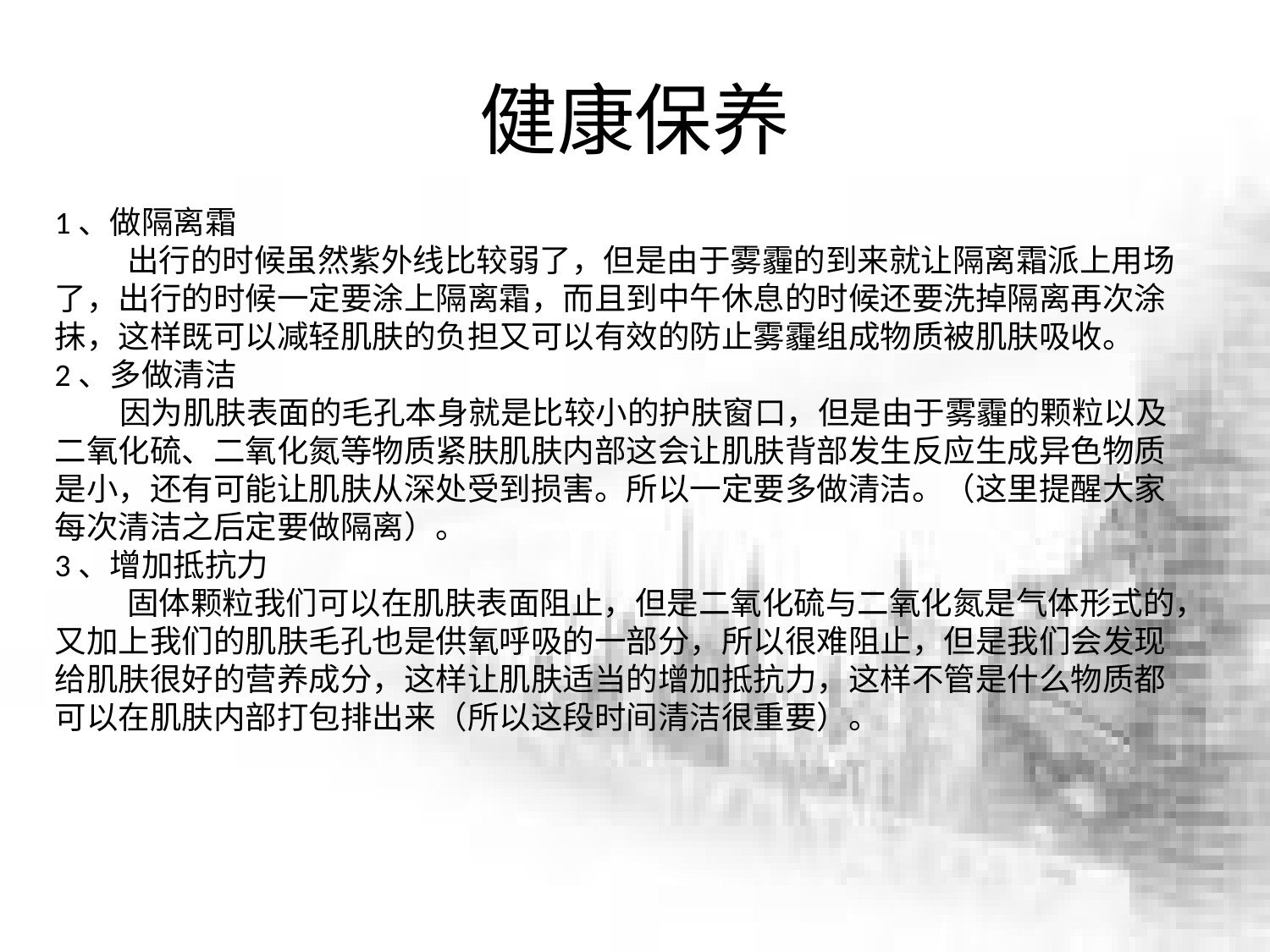

# 健康保养
1、做隔离霜
         出行的时候虽然紫外线比较弱了，但是由于雾霾的到来就让隔离霜派上用场了，出行的时候一定要涂上隔离霜，而且到中午休息的时候还要洗掉隔离再次涂抹，这样既可以减轻肌肤的负担又可以有效的防止雾霾组成物质被肌肤吸收。
2、多做清洁
        因为肌肤表面的毛孔本身就是比较小的护肤窗口，但是由于雾霾的颗粒以及二氧化硫、二氧化氮等物质紧肤肌肤内部这会让肌肤背部发生反应生成异色物质是小，还有可能让肌肤从深处受到损害。所以一定要多做清洁。（这里提醒大家每次清洁之后定要做隔离）。
3、增加抵抗力
         固体颗粒我们可以在肌肤表面阻止，但是二氧化硫与二氧化氮是气体形式的，又加上我们的肌肤毛孔也是供氧呼吸的一部分，所以很难阻止，但是我们会发现给肌肤很好的营养成分，这样让肌肤适当的增加抵抗力，这样不管是什么物质都可以在肌肤内部打包排出来（所以这段时间清洁很重要）。